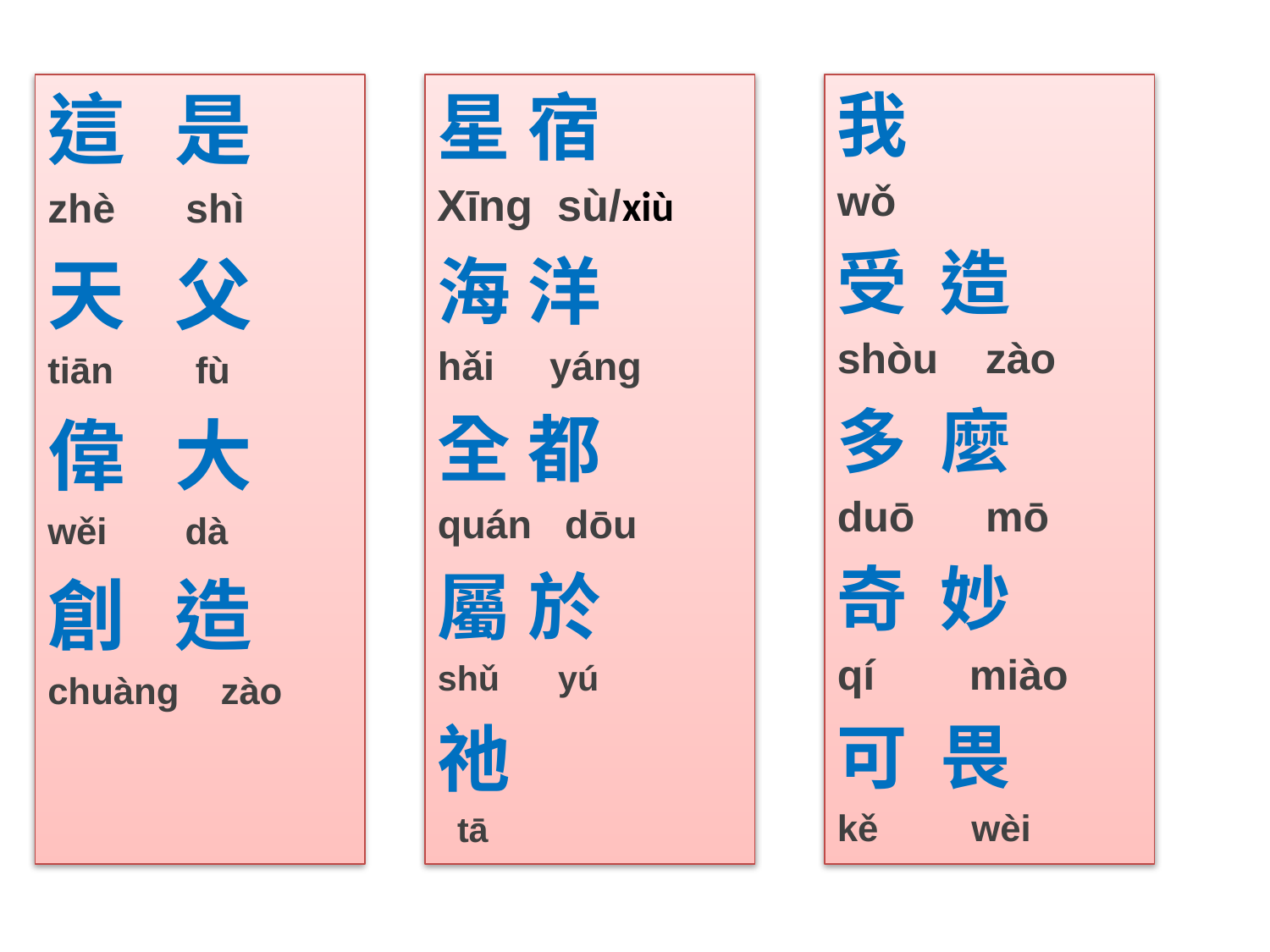

這	是
zhè  	 shì
天	父
tiān 	  fù
偉	大
wěi 	 dà
創	造
chuàng    zào

星 宿
Xīng  sù/xiù
海 洋
hǎi     yáng
全 都
quán   dōu
屬 於
shǔ      yú
祂
  tā
我
wǒ
受  造
shòu    zào
多  麼
duō      mō
奇  妙
qí        miào
可  畏
kě         wèi